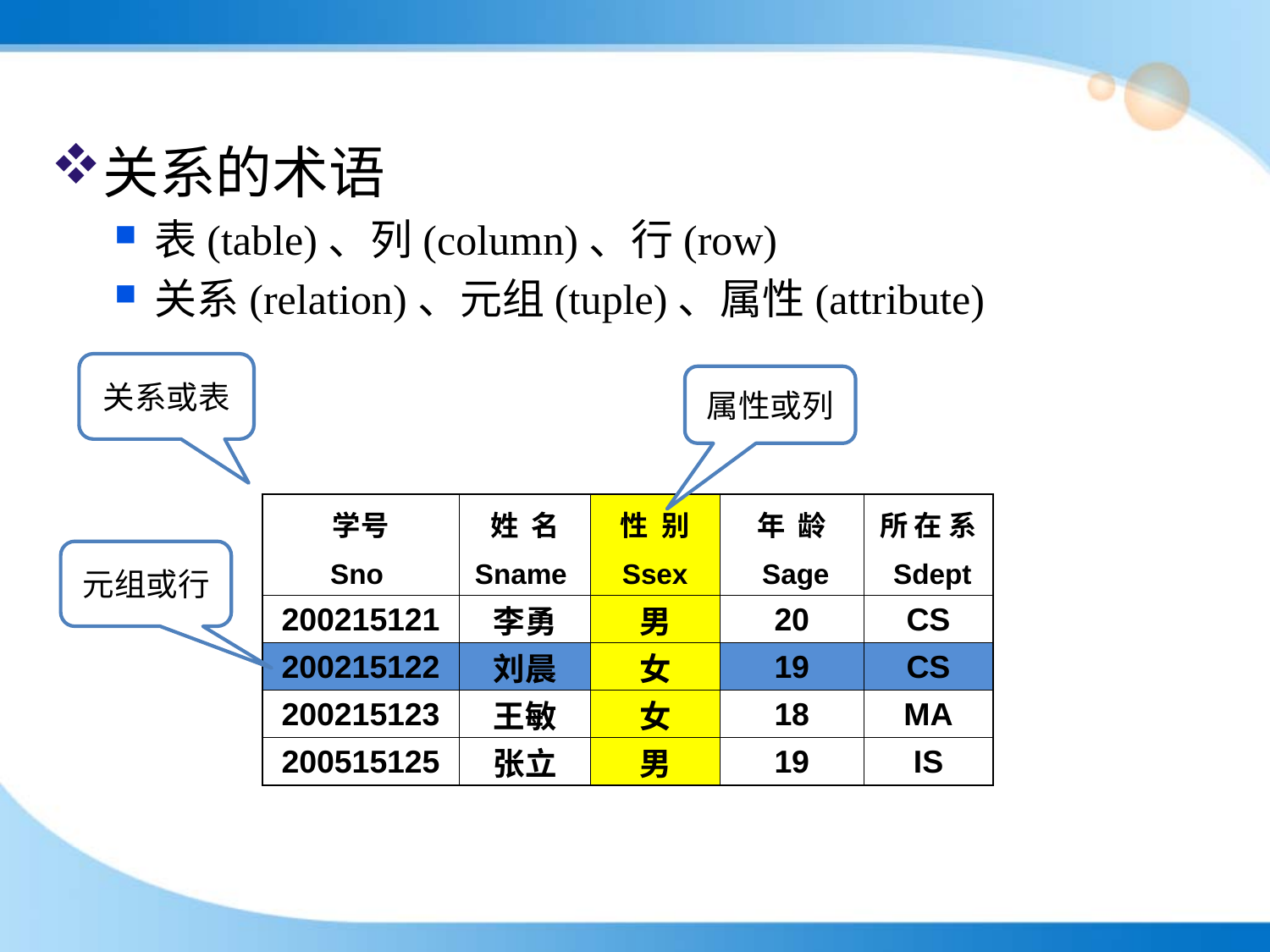

关系的术语
表(table)、列(column)、行(row)
关系(relation)、元组(tuple)、属性(attribute)
关系或表
属性或列
| 学号 | 姓 名 | 性 别 | 年 龄 | 所 在 系 |
| --- | --- | --- | --- | --- |
| Sno | Sname | Ssex | Sage | Sdept |
| 200215121 | 李勇 | 男 | 20 | CS |
| 200215122 | 刘晨 | 女 | 19 | CS |
| 200215123 | 王敏 | 女 | 18 | MA |
| 200515125 | 张立 | 男 | 19 | IS |
元组或行